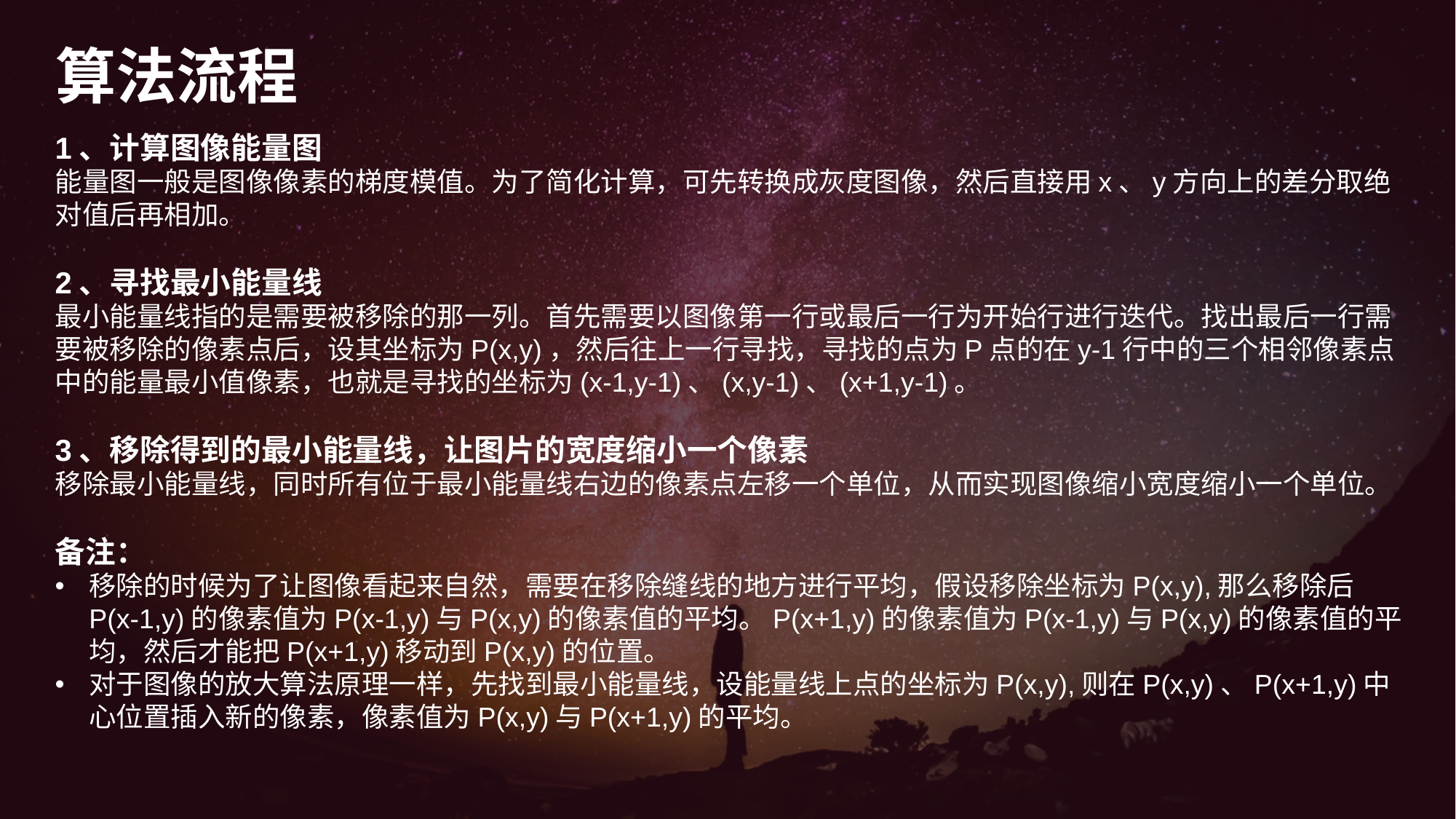

算法流程
1、计算图像能量图
能量图一般是图像像素的梯度模值。为了简化计算，可先转换成灰度图像，然后直接用x、y方向上的差分取绝对值后再相加。

2、寻找最小能量线
最小能量线指的是需要被移除的那一列。首先需要以图像第一行或最后一行为开始行进行迭代。找出最后一行需要被移除的像素点后，设其坐标为P(x,y)，然后往上一行寻找，寻找的点为P点的在y-1行中的三个相邻像素点中的能量最小值像素，也就是寻找的坐标为(x-1,y-1)、(x,y-1)、(x+1,y-1)。

3、移除得到的最小能量线，让图片的宽度缩小一个像素
移除最小能量线，同时所有位于最小能量线右边的像素点左移一个单位，从而实现图像缩小宽度缩小一个单位。

备注：
移除的时候为了让图像看起来自然，需要在移除缝线的地方进行平均，假设移除坐标为P(x,y),那么移除后P(x-1,y)的像素值为P(x-1,y)与P(x,y)的像素值的平均。P(x+1,y)的像素值为P(x-1,y)与P(x,y)的像素值的平均，然后才能把P(x+1,y)移动到P(x,y)的位置。
对于图像的放大算法原理一样，先找到最小能量线，设能量线上点的坐标为P(x,y),则在P(x,y)、P(x+1,y)中心位置插入新的像素，像素值为P(x,y)与P(x+1,y)的平均。